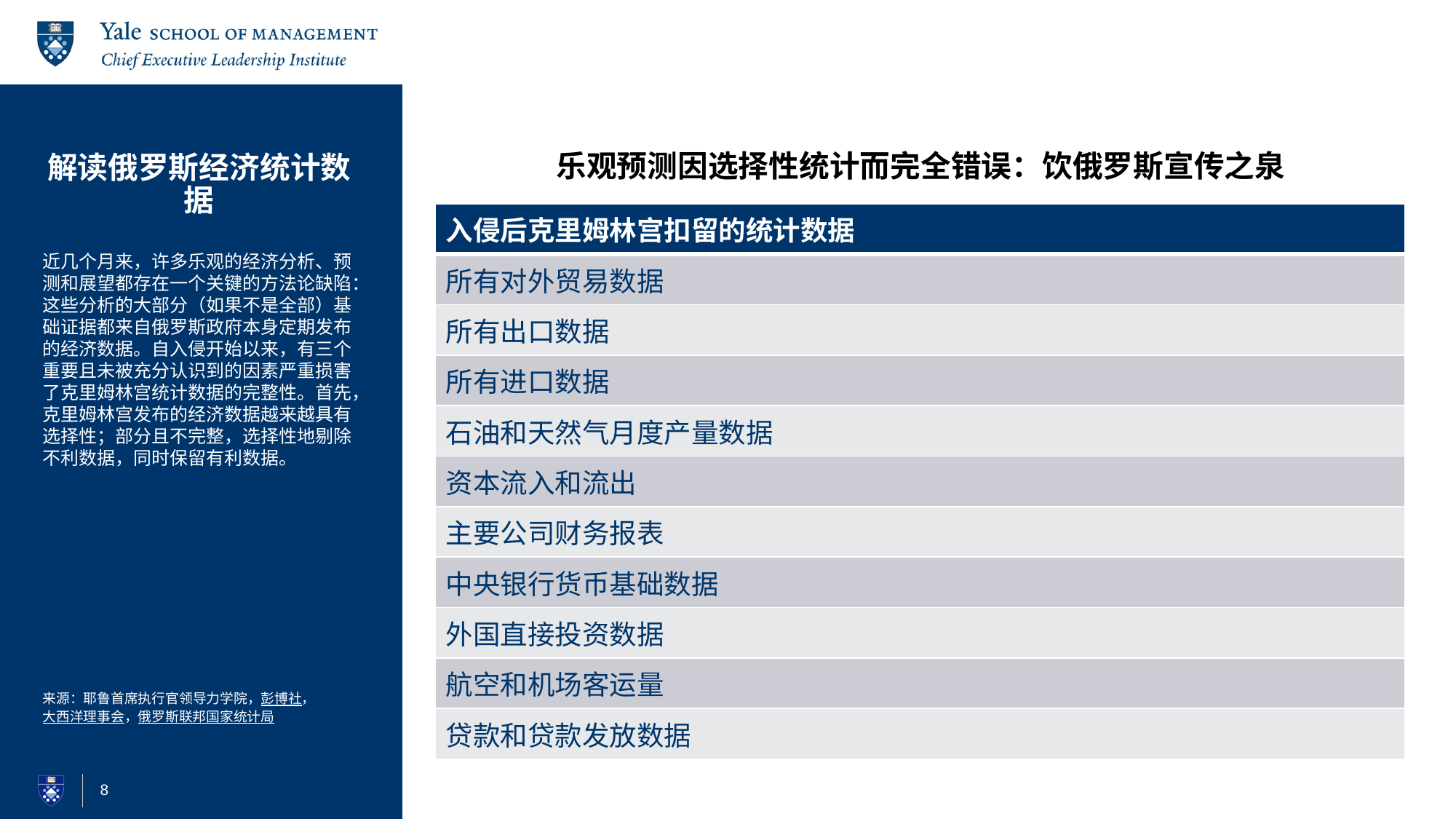

# 解读俄罗斯经济统计数据
乐观预测因选择性统计而完全错误：饮俄罗斯宣传之泉
| 入侵后克里姆林宫扣留的统计数据 |
| --- |
| 所有对外贸易数据 |
| 所有出口数据 |
| 所有进口数据 |
| 石油和天然气月度产量数据 |
| 资本流入和流出 |
| 主要公司财务报表 |
| 中央银行货币基础数据 |
| 外国直接投资数据 |
| 航空和机场客运量 |
| 贷款和贷款发放数据 |
近几个月来，许多乐观的经济分析、预测和展望都存在一个关键的方法论缺陷：这些分析的大部分（如果不是全部）基础证据都来自俄罗斯政府本身定期发布的经济数据。自入侵开始以来，有三个重要且未被充分认识到的因素严重损害了克里姆林宫统计数据的完整性。首先，克里姆林宫发布的经济数据越来越具有选择性；部分且不完整，选择性地剔除不利数据，同时保留有利数据。
来源：耶鲁首席执行官领导力学院，彭博社，大西洋理事会，俄罗斯联邦国家统计局
8